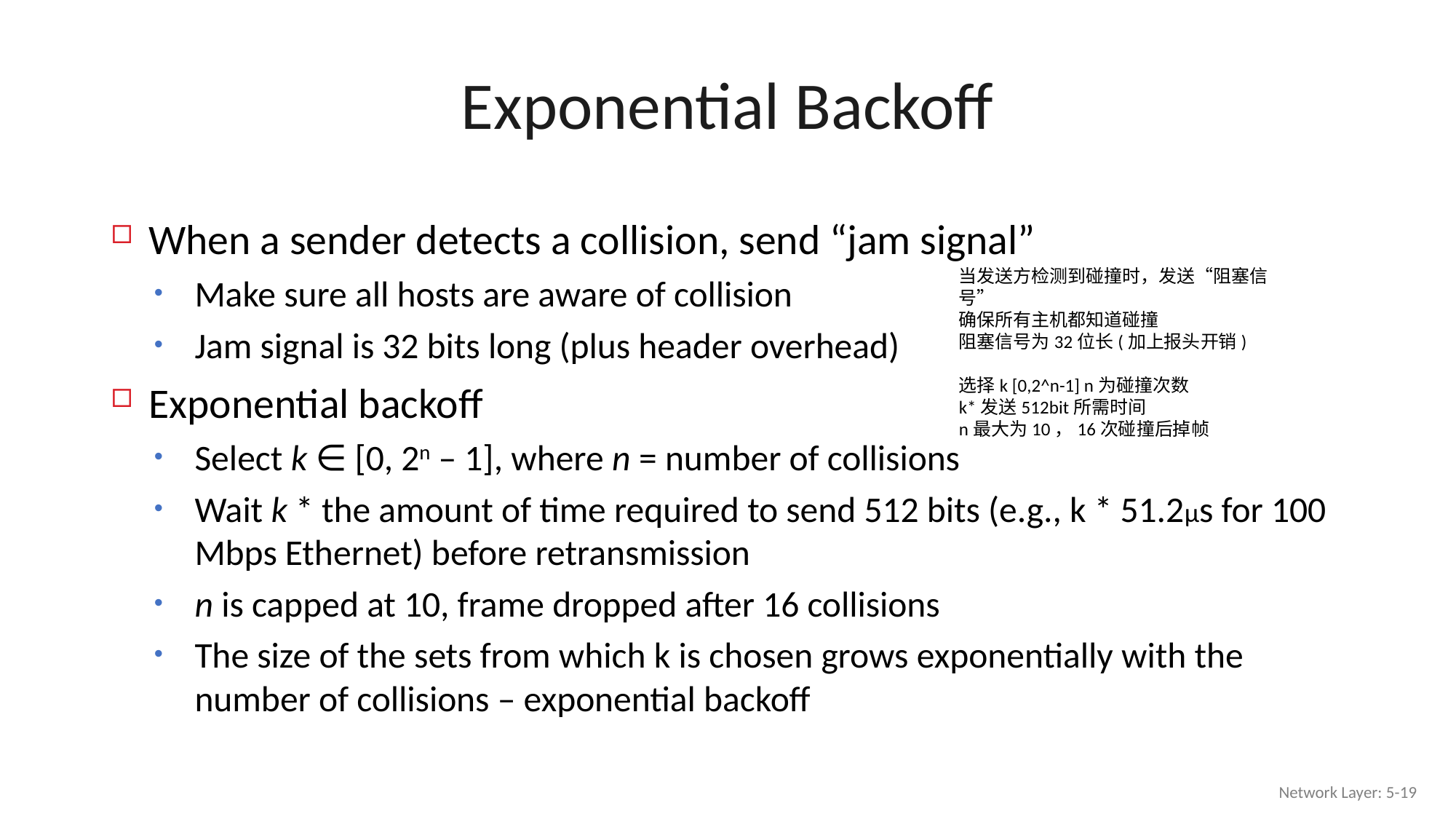

# Exponential Backoff
When a sender detects a collision, send “jam signal”
Make sure all hosts are aware of collision
Jam signal is 32 bits long (plus header overhead)
Exponential backoff
Select k ∈ [0, 2n – 1], where n = number of collisions
Wait k * the amount of time required to send 512 bits (e.g., k * 51.2µs for 100 Mbps Ethernet) before retransmission
n is capped at 10, frame dropped after 16 collisions
The size of the sets from which k is chosen grows exponentially with the number of collisions – exponential backoff
当发送方检测到碰撞时，发送“阻塞信号”
确保所有主机都知道碰撞
阻塞信号为32位长(加上报头开销)

选择k [0,2^n-1] n为碰撞次数
k*发送512bit所需时间
n最大为10，16次碰撞后掉帧
Network Layer: 5-19